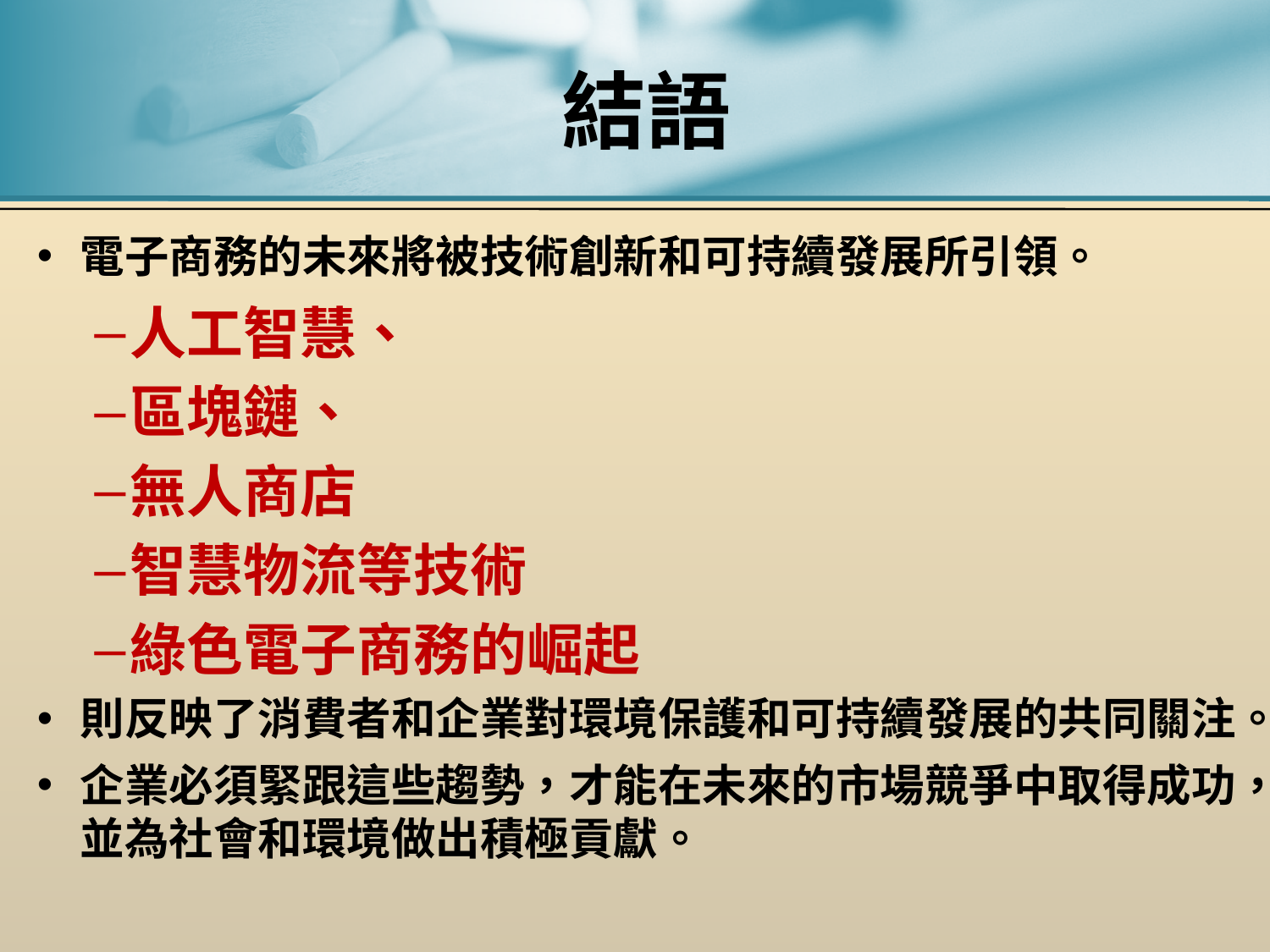

# 結語
電子商務的未來將被技術創新和可持續發展所引領。
人工智慧、
區塊鏈、
無人商店
智慧物流等技術
綠色電子商務的崛起
則反映了消費者和企業對環境保護和可持續發展的共同關注。
企業必須緊跟這些趨勢，才能在未來的市場競爭中取得成功，並為社會和環境做出積極貢獻。